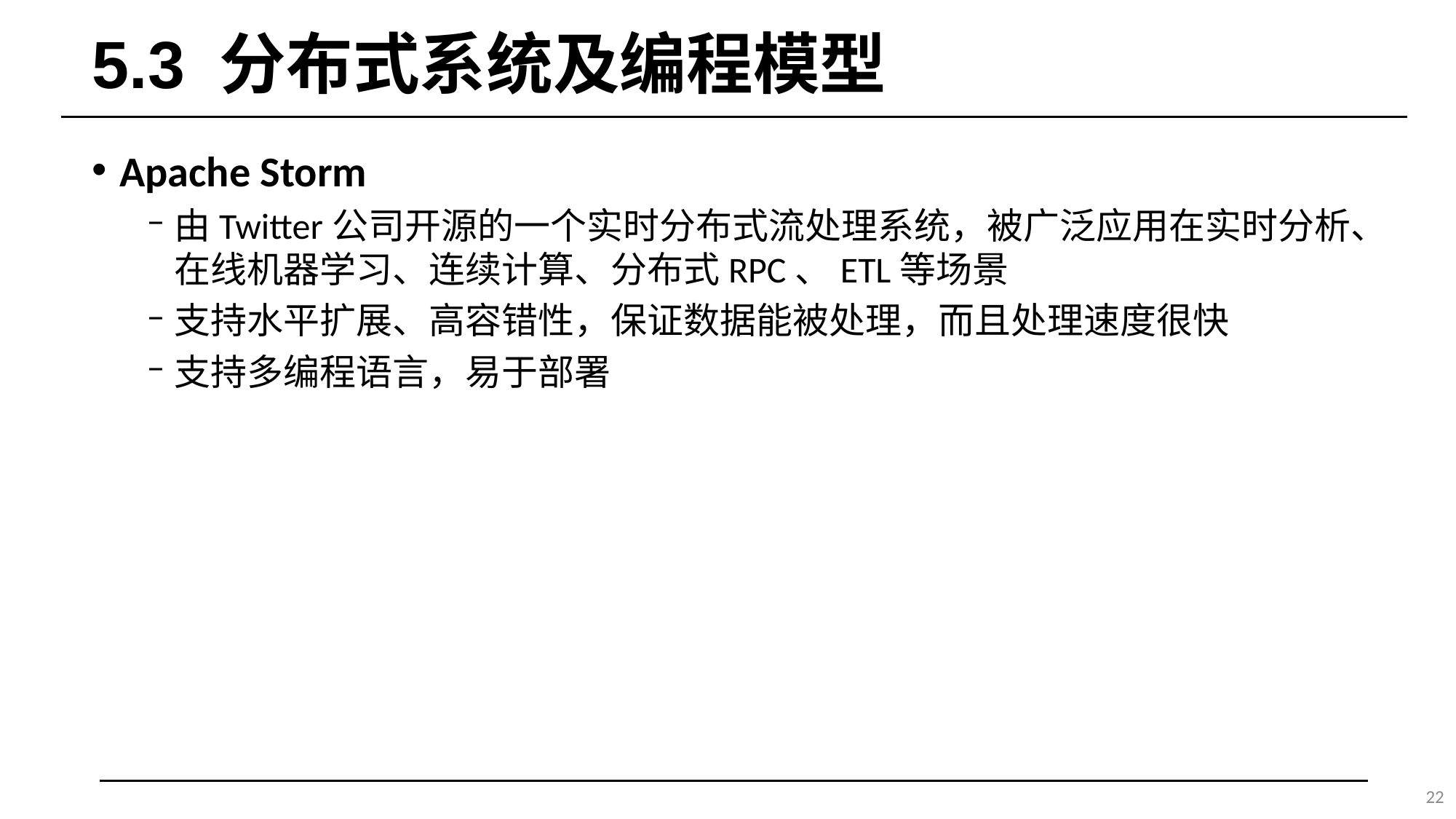

# 5.3 分布式系统及编程模型
Apache Storm
由Twitter公司开源的一个实时分布式流处理系统，被广泛应用在实时分析、在线机器学习、连续计算、分布式RPC、ETL等场景
支持水平扩展、高容错性，保证数据能被处理，而且处理速度很快
支持多编程语言，易于部署
22